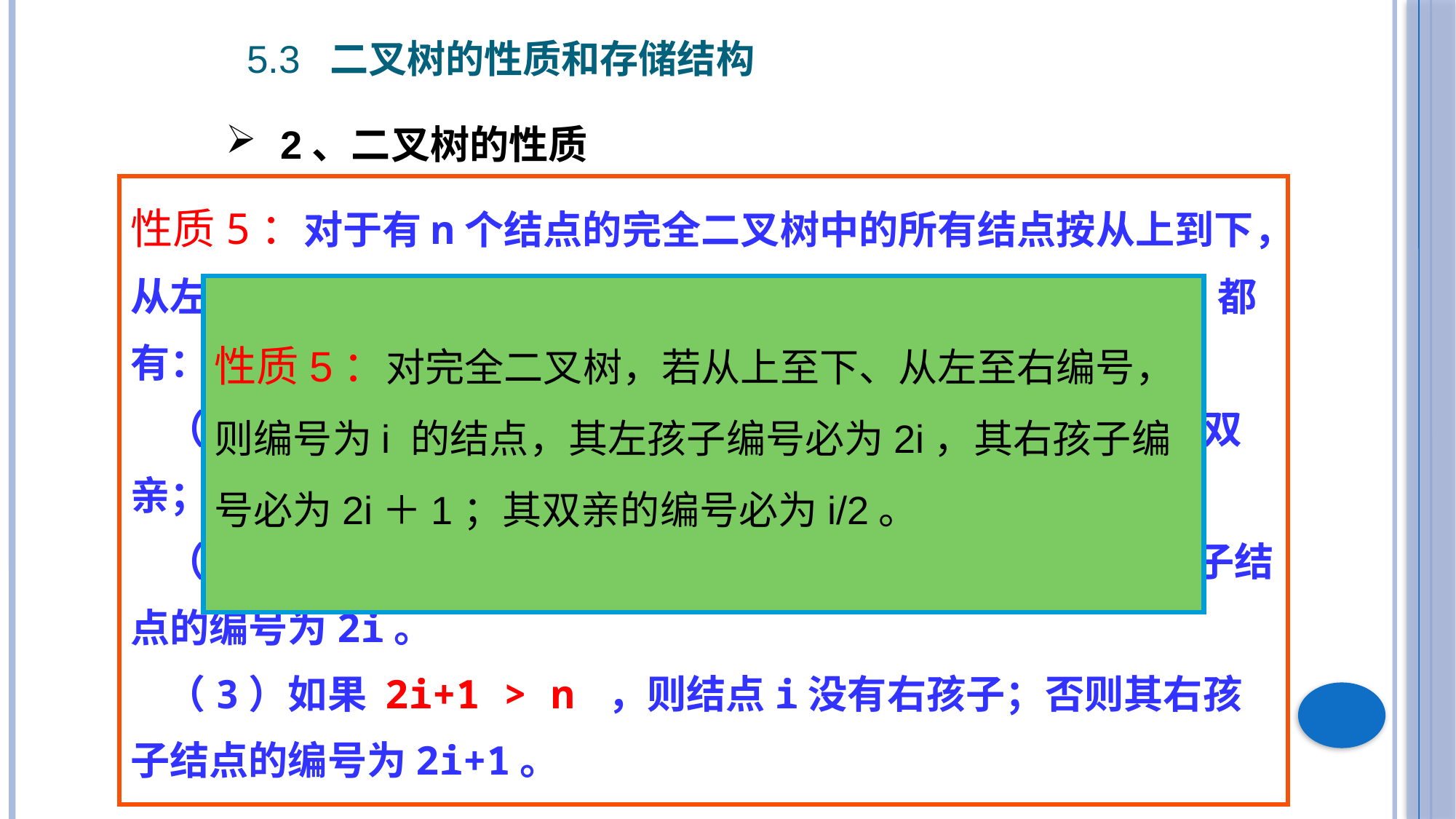

5.3  二叉树的性质和存储结构
2、二叉树的性质
性质5：对于有n个结点的完全二叉树中的所有结点按从上到下，从左到右的顺序进行编号，则对任意一个结点i（1≤i≤n），都有：
   （1）如果 i=1 ，则结点i是这棵完全二叉树的根，没有双亲；否则其双亲结点的编号为 「 i/2 」。
   （2）如果 2i > n ，则结点i没有左孩子；否则其左孩子结点的编号为2i。
   （3）如果 2i+1 > n ，则结点i没有右孩子；否则其右孩子结点的编号为2i+1。

性质5：对完全二叉树，若从上至下、从左至右编号，则编号为i 的结点，其左孩子编号必为2i，其右孩子编号必为2i＋1；其双亲的编号必为i/2。